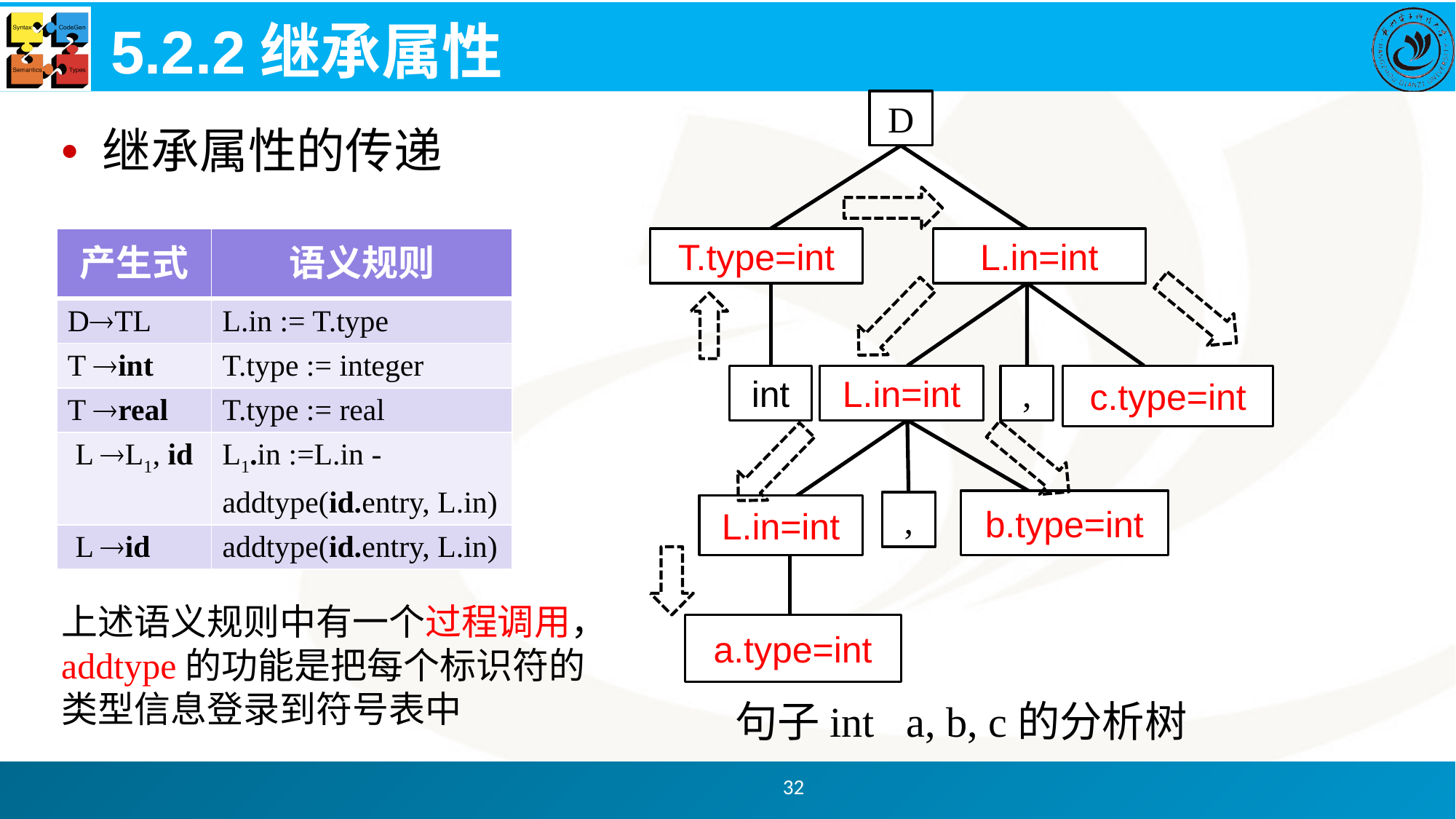

# 5.2.2继承属性
D
继承属性的传递

T.type=int
T
L.in=int
L
| 产生式 | 语义规则 |
| --- | --- |
| D→TL | L.in := T.type |
| T →int | T.type := integer |
| T →real | T.type := real |
| L →L1, id | L1.in :=L.in - addtype(id.entry, L.in) |
| L →id | addtype(id.entry, L.in) |

int
L.in=int
L
,
c.type=int
c

b.type=int
,
b
L.in=int
L

上述语义规则中有一个过程调用，addtype的功能是把每个标识符的类型信息登录到符号表中
a.type=int
a
句子int   a, b, c的分析树
32